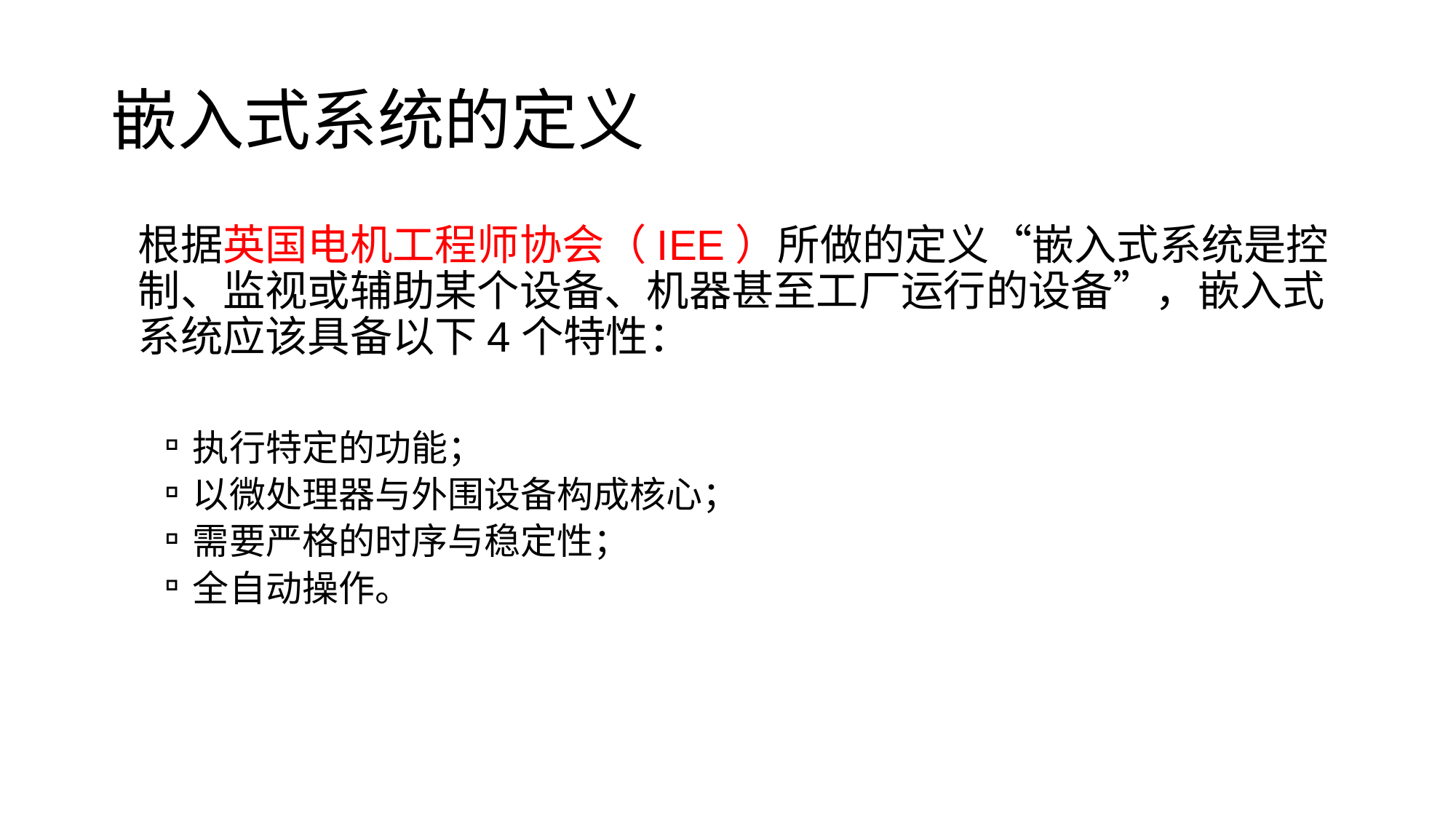

# 嵌入式系统的定义
根据英国电机工程师协会（IEE）所做的定义“嵌入式系统是控制、监视或辅助某个设备、机器甚至工厂运行的设备”，嵌入式系统应该具备以下4个特性：

执行特定的功能；
以微处理器与外围设备构成核心；
需要严格的时序与稳定性；
全自动操作。